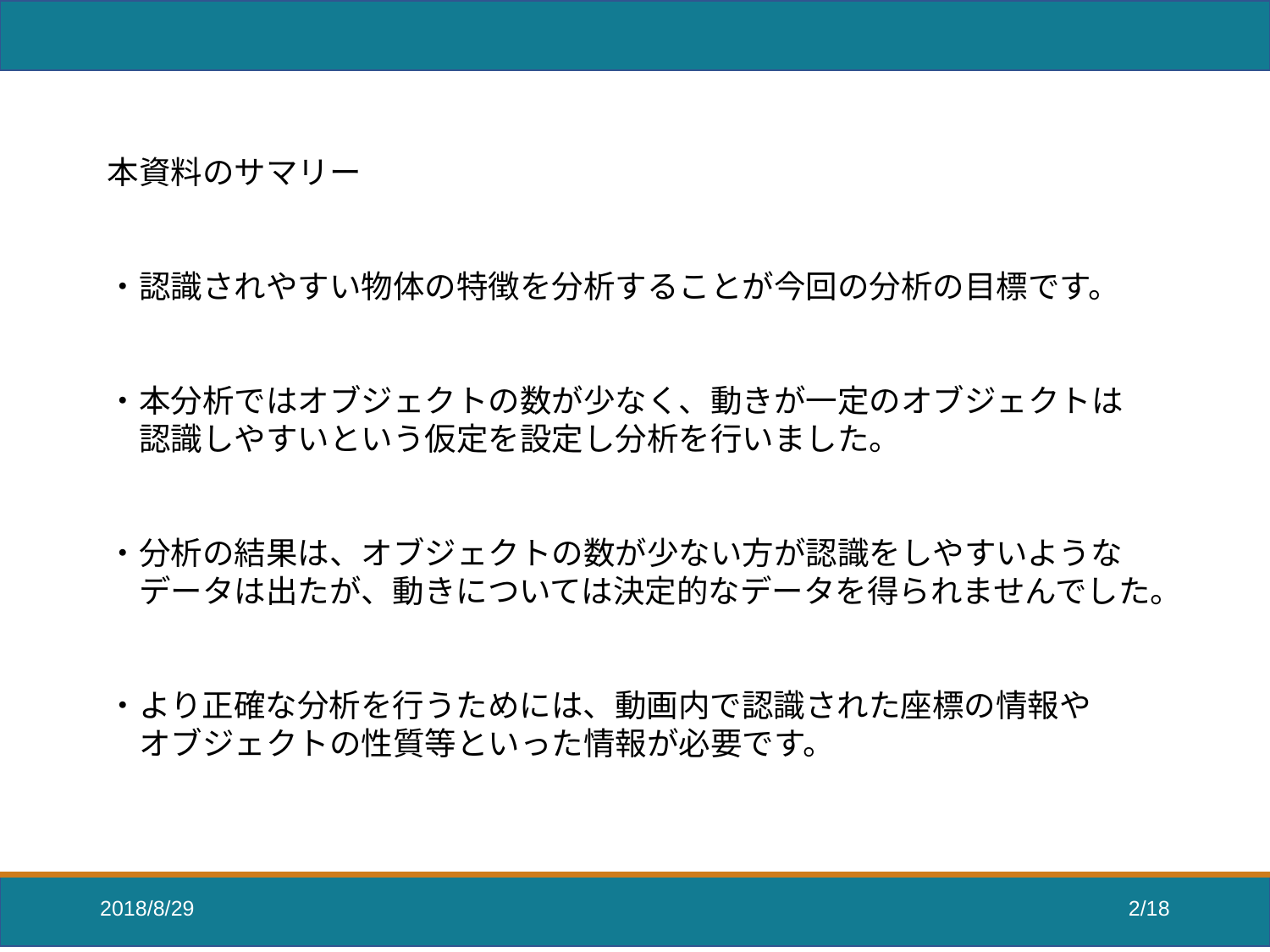

本資料のサマリー

・認識されやすい物体の特徴を分析することが今回の分析の目標です。

・本分析ではオブジェクトの数が少なく、動きが一定のオブジェクトは
　認識しやすいという仮定を設定し分析を行いました。

・分析の結果は、オブジェクトの数が少ない方が認識をしやすいような
　データは出たが、動きについては決定的なデータを得られませんでした。

・より正確な分析を行うためには、動画内で認識された座標の情報や
　オブジェクトの性質等といった情報が必要です。
2018/8/29
2/18